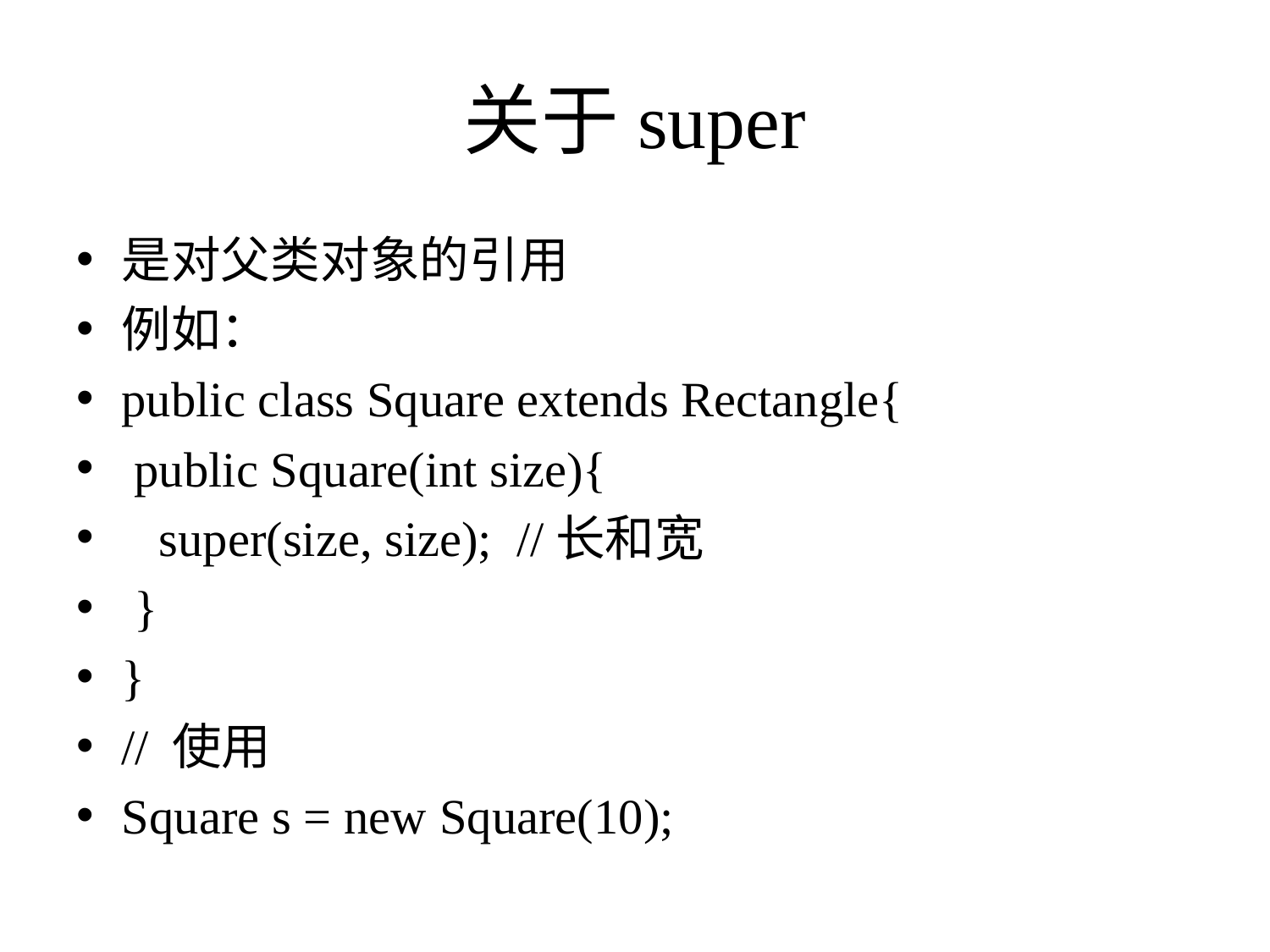

# 关于super
是对父类对象的引用
例如：
public class Square extends Rectangle{
 public Square(int size){
   super(size, size);  //长和宽
 }
}
// 使用
Square s = new Square(10);